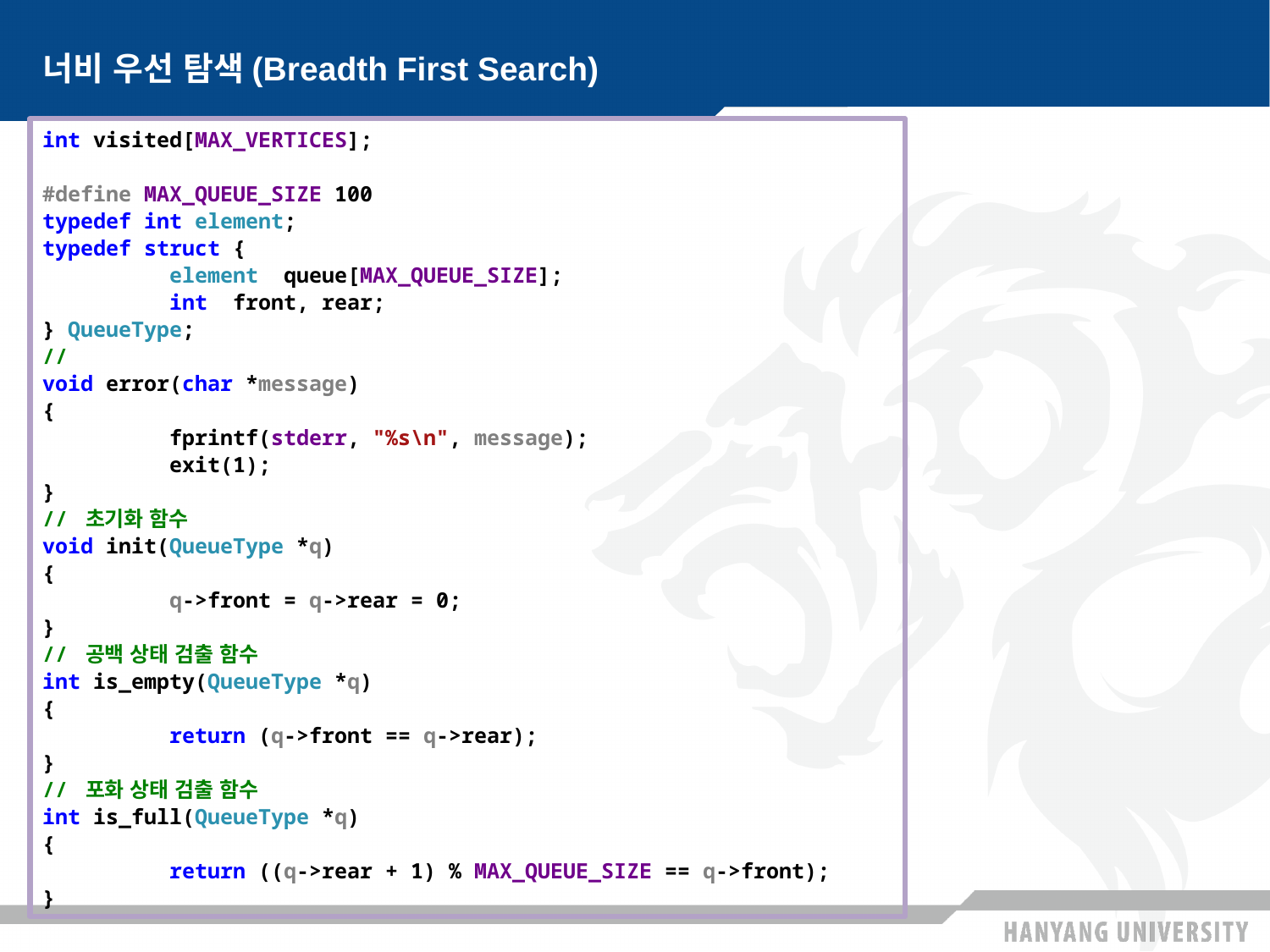

# 너비 우선 탐색(Breadth First Search)
int visited[MAX_VERTICES];

#define MAX_QUEUE_SIZE 100
typedef int element;
typedef struct {
	element  queue[MAX_QUEUE_SIZE];
	int  front, rear;
} QueueType;
//
void error(char *message)
{
	fprintf(stderr, "%s\n", message);
	exit(1);
}
// 초기화 함수
void init(QueueType *q)
{
	q->front = q->rear = 0;
}
// 공백 상태 검출 함수
int is_empty(QueueType *q)
{
	return (q->front == q->rear);
}
// 포화 상태 검출 함수
int is_full(QueueType *q)
{
	return ((q->rear + 1) % MAX_QUEUE_SIZE == q->front);
}